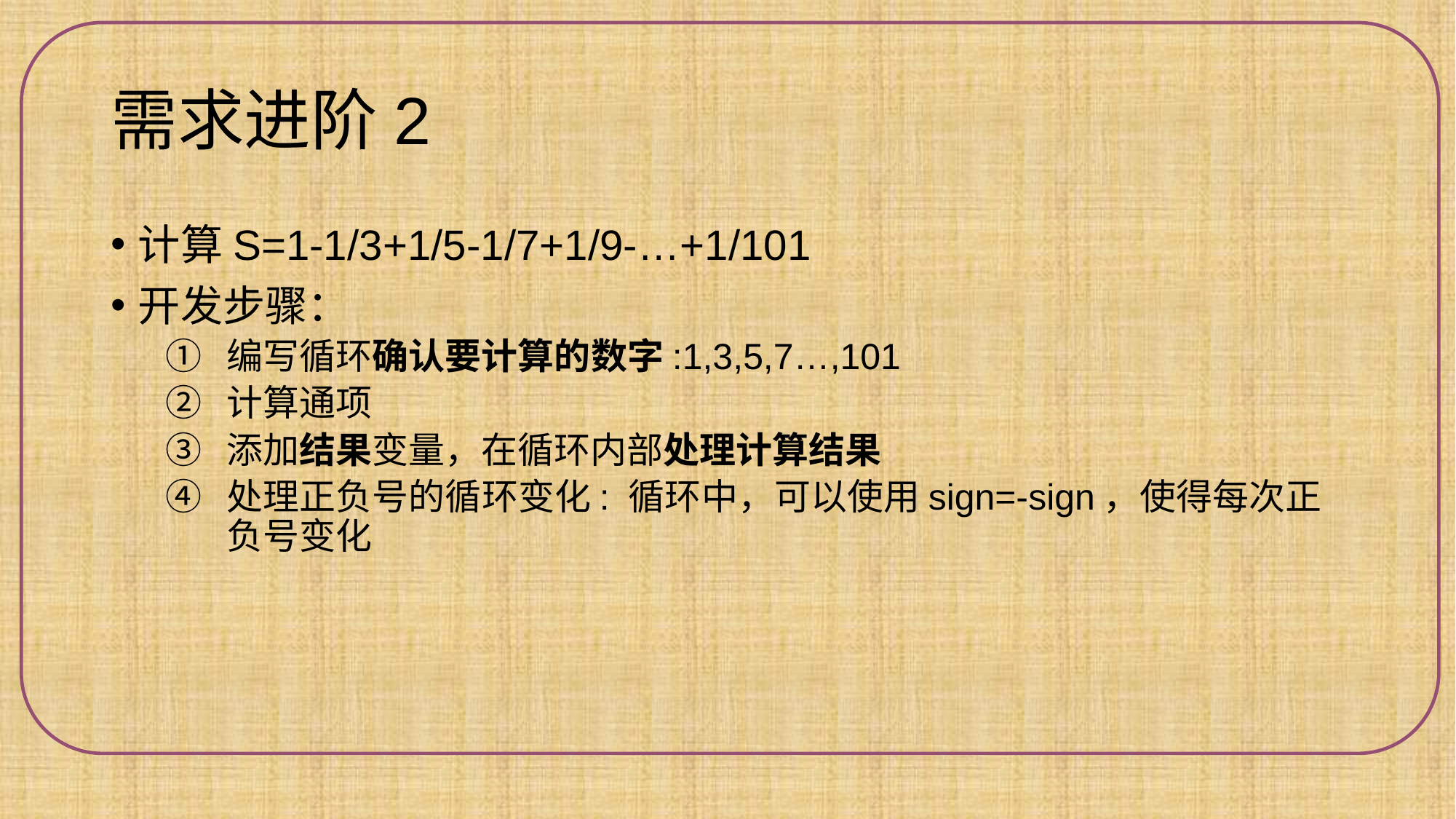

# 需求进阶2
计算S=1-1/3+1/5-1/7+1/9-…+1/101
开发步骤：
编写循环确认要计算的数字:1,3,5,7…,101
计算通项
添加结果变量，在循环内部处理计算结果
处理正负号的循环变化: 循环中，可以使用sign=-sign，使得每次正负号变化